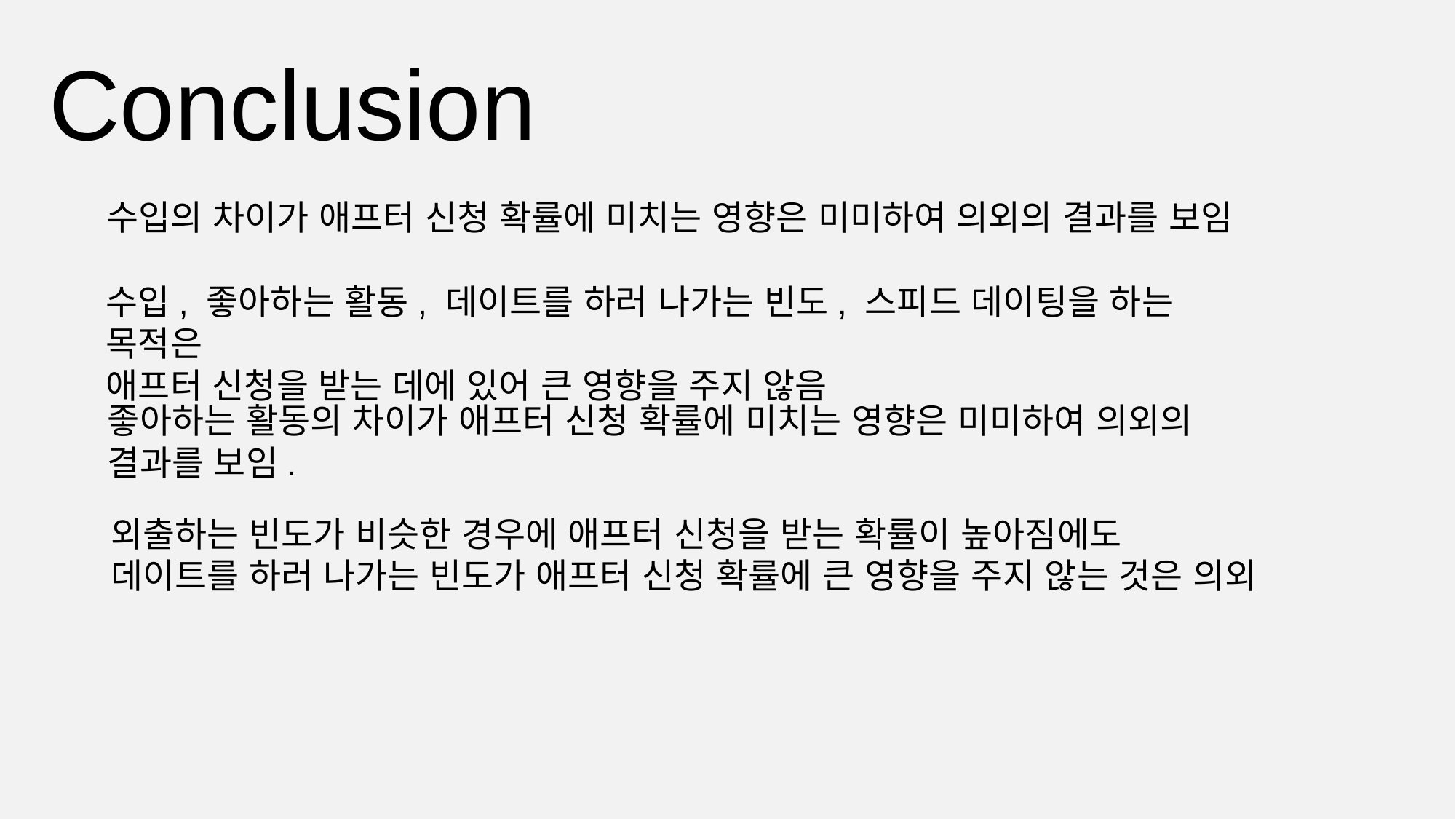

Conclusion
수입의 차이가 애프터 신청 확률에 미치는 영향은 미미하여 의외의 결과를 보임
수입, 좋아하는 활동, 데이트를 하러 나가는 빈도, 스피드 데이팅을 하는 목적은
애프터 신청을 받는 데에 있어 큰 영향을 주지 않음
좋아하는 활동의 차이가 애프터 신청 확률에 미치는 영향은 미미하여 의외의 결과를 보임.
외출하는 빈도가 비슷한 경우에 애프터 신청을 받는 확률이 높아짐에도
데이트를 하러 나가는 빈도가 애프터 신청 확률에 큰 영향을 주지 않는 것은 의외